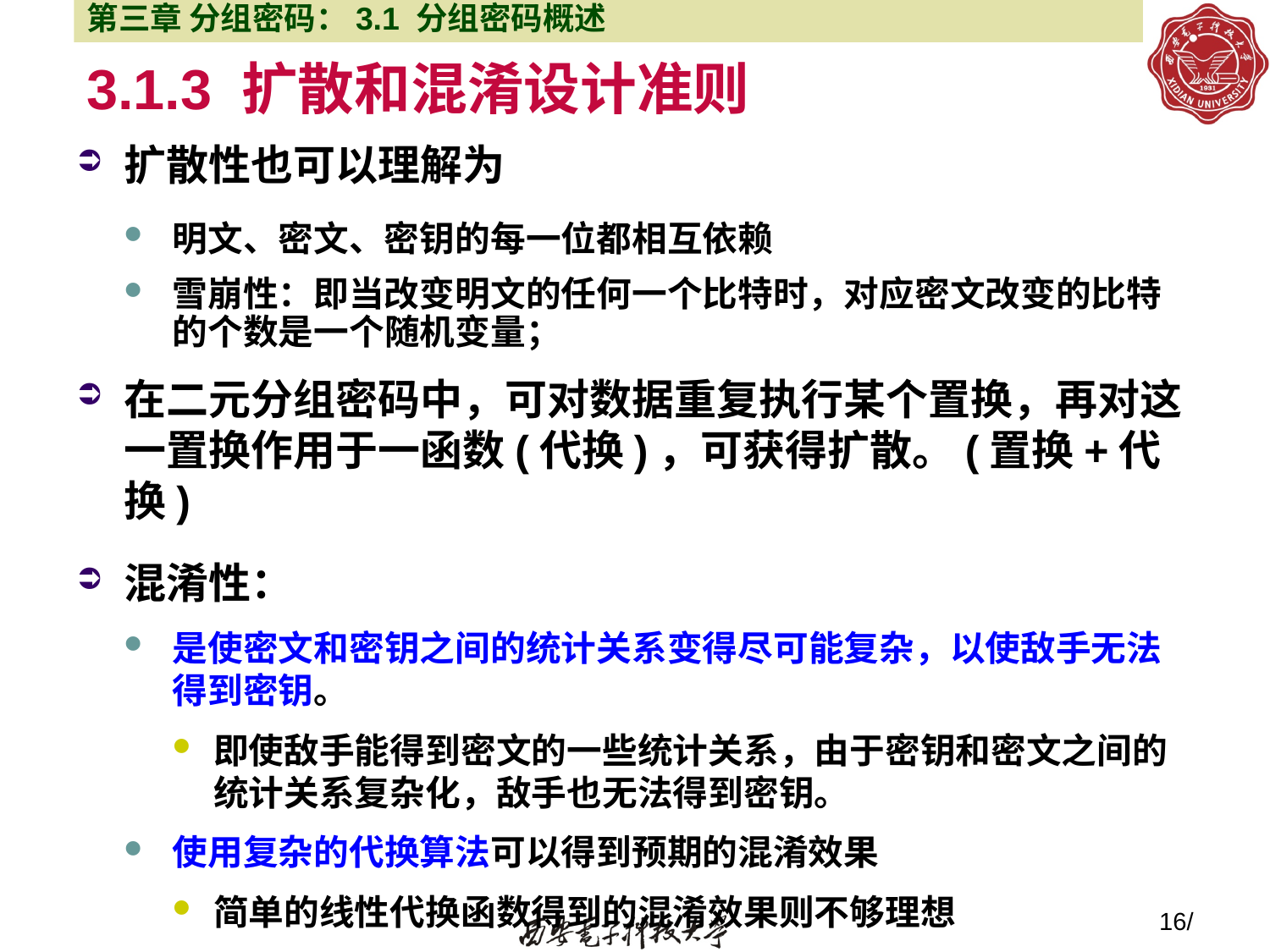

第三章 分组密码：3.1 分组密码概述
# 3.1.3 扩散和混淆设计准则
扩散性也可以理解为
明文、密文、密钥的每一位都相互依赖
雪崩性：即当改变明文的任何一个比特时，对应密文改变的比特的个数是一个随机变量；
在二元分组密码中，可对数据重复执行某个置换，再对这一置换作用于一函数(代换)，可获得扩散。(置换+代换)
混淆性：
是使密文和密钥之间的统计关系变得尽可能复杂，以使敌手无法得到密钥。
即使敌手能得到密文的一些统计关系，由于密钥和密文之间的统计关系复杂化，敌手也无法得到密钥。
使用复杂的代换算法可以得到预期的混淆效果
简单的线性代换函数得到的混淆效果则不够理想
16/